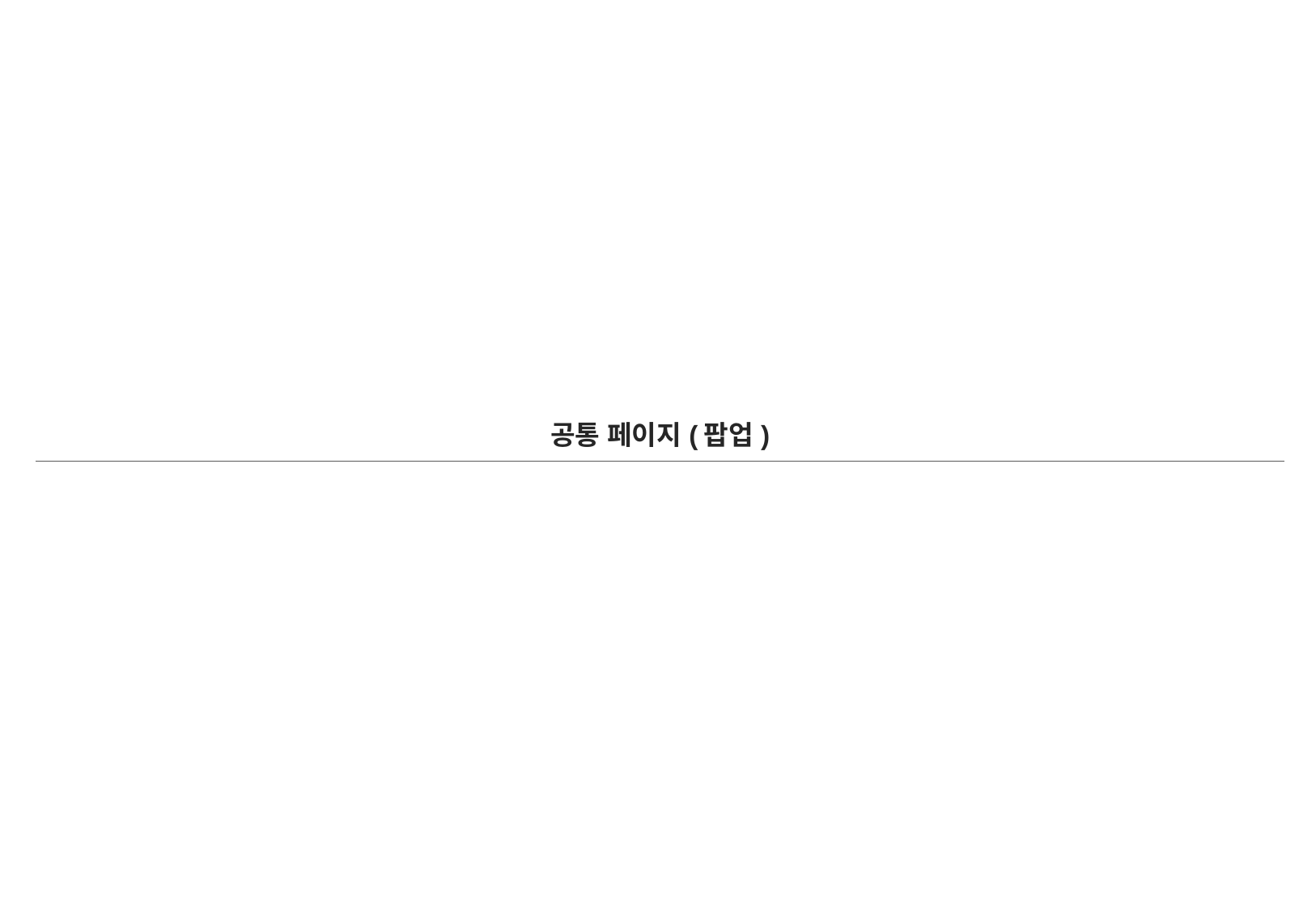

| 공통 페이지(팝업) |
| --- |
|  |